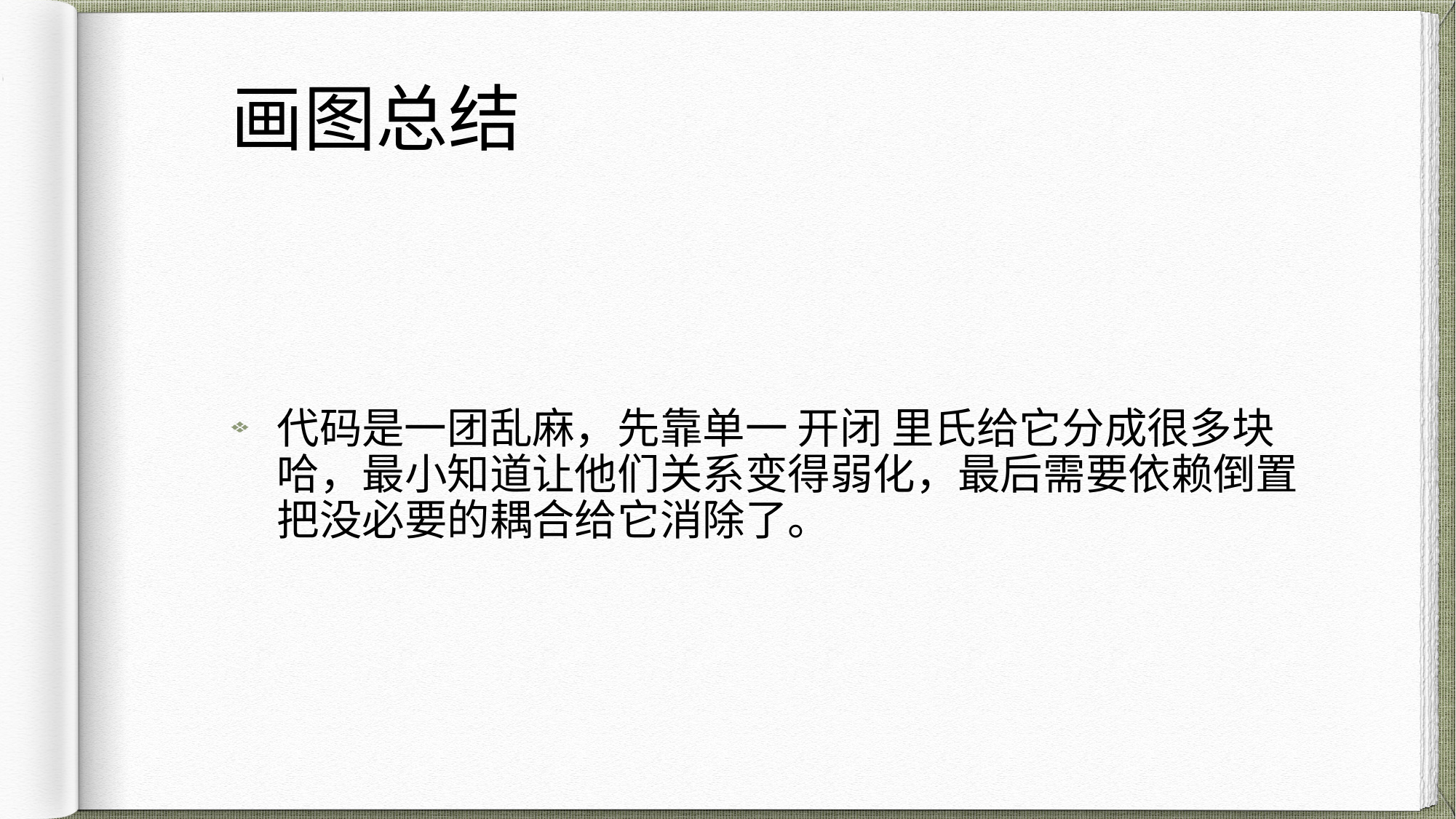

# 画图总结
代码是一团乱麻，先靠单一 开闭 里氏给它分成很多块哈，最小知道让他们关系变得弱化，最后需要依赖倒置把没必要的耦合给它消除了。